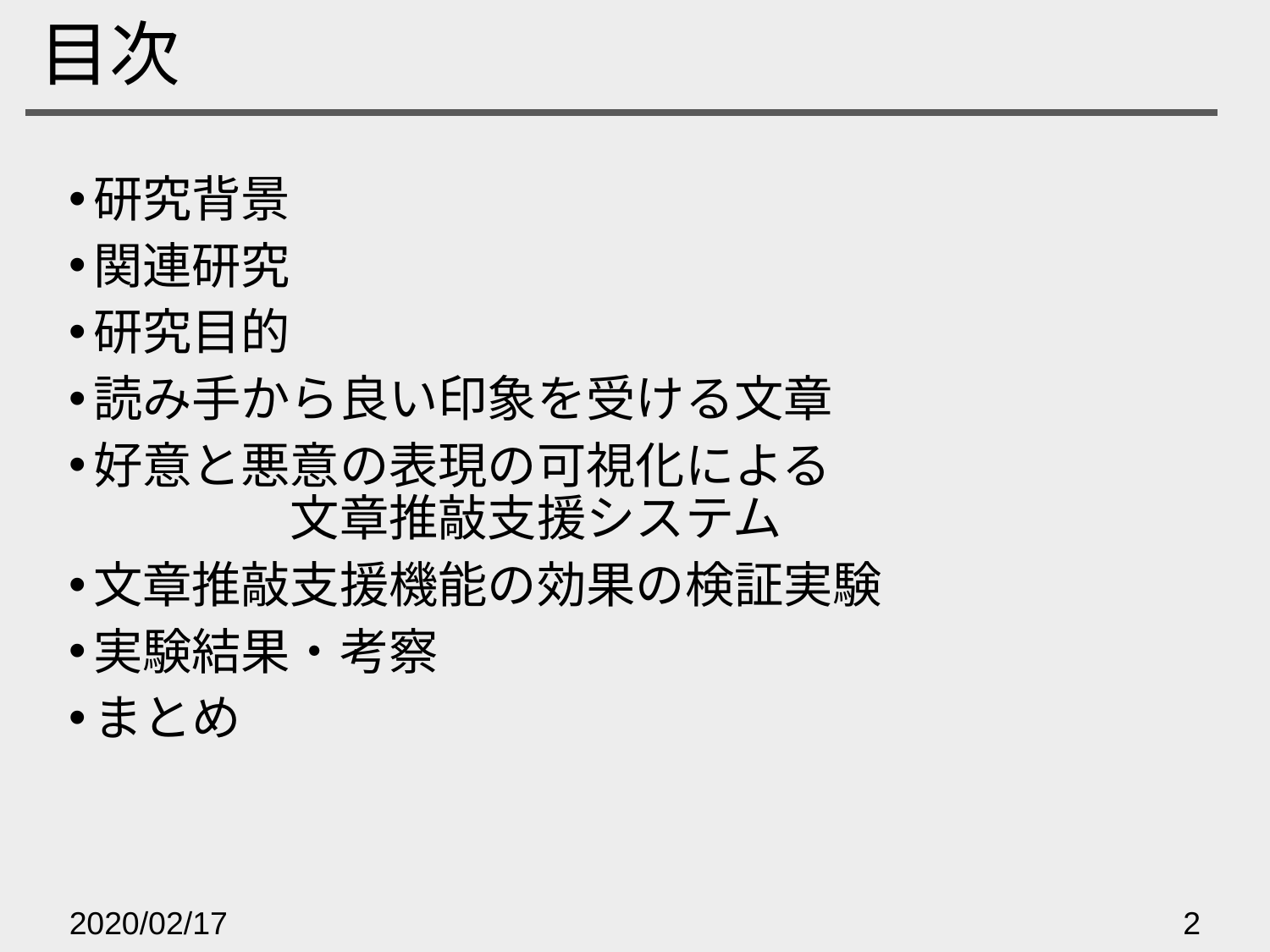

# 目次
研究背景
関連研究
研究目的
読み手から良い印象を受ける文章
好意と悪意の表現の可視化による　　　　　　　　　　　文章推敲支援システム
文章推敲支援機能の効果の検証実験
実験結果・考察
まとめ
2020/02/17
2